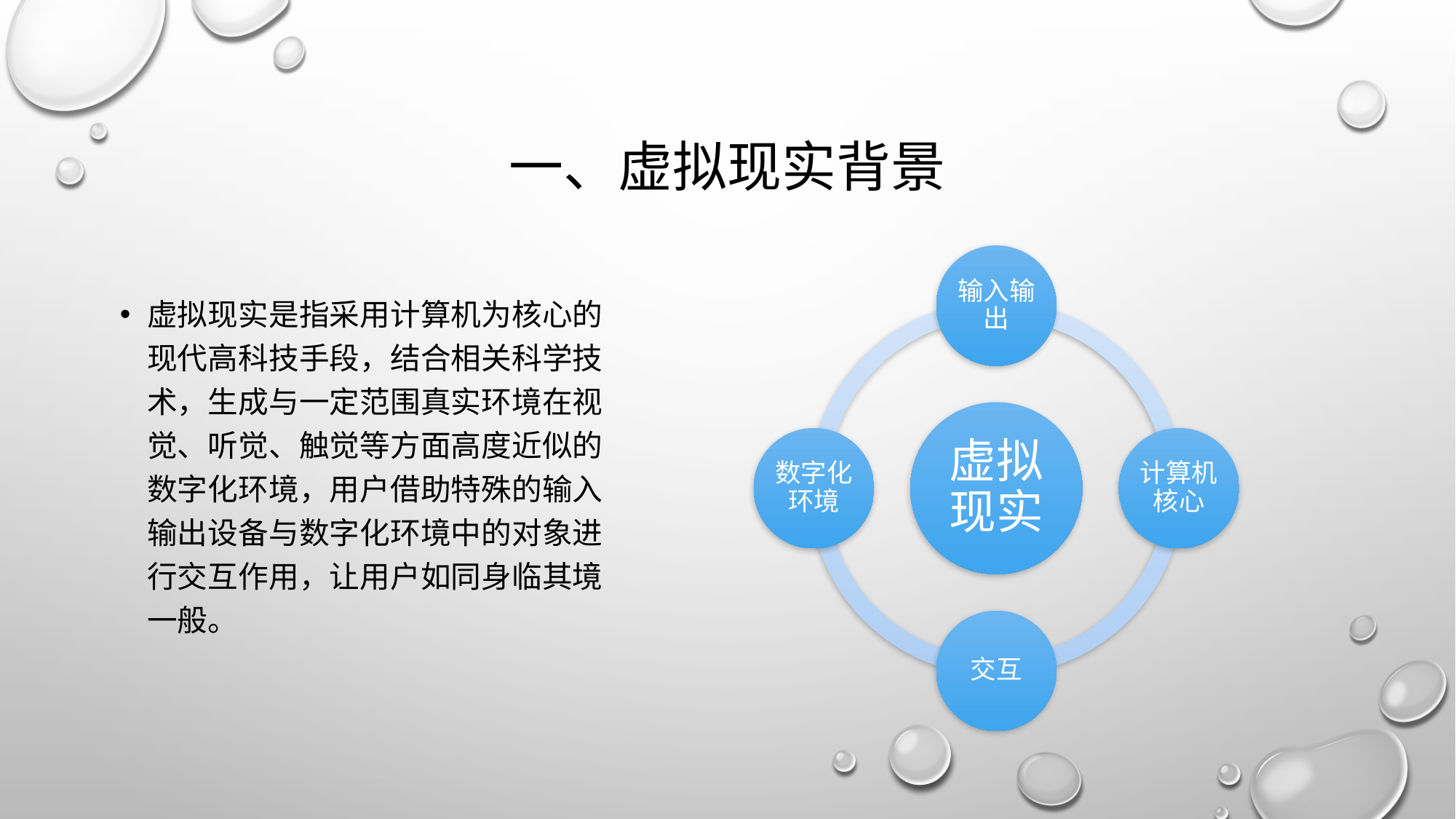

# 一、虚拟现实背景
虚拟现实
输入输出
计算机核心
交互
数字化环境
虚拟现实是指采用计算机为核心的现代高科技手段，结合相关科学技术，生成与一定范围真实环境在视觉、听觉、触觉等方面高度近似的数字化环境，用户借助特殊的输入输出设备与数字化环境中的对象进行交互作用，让用户如同身临其境一般。